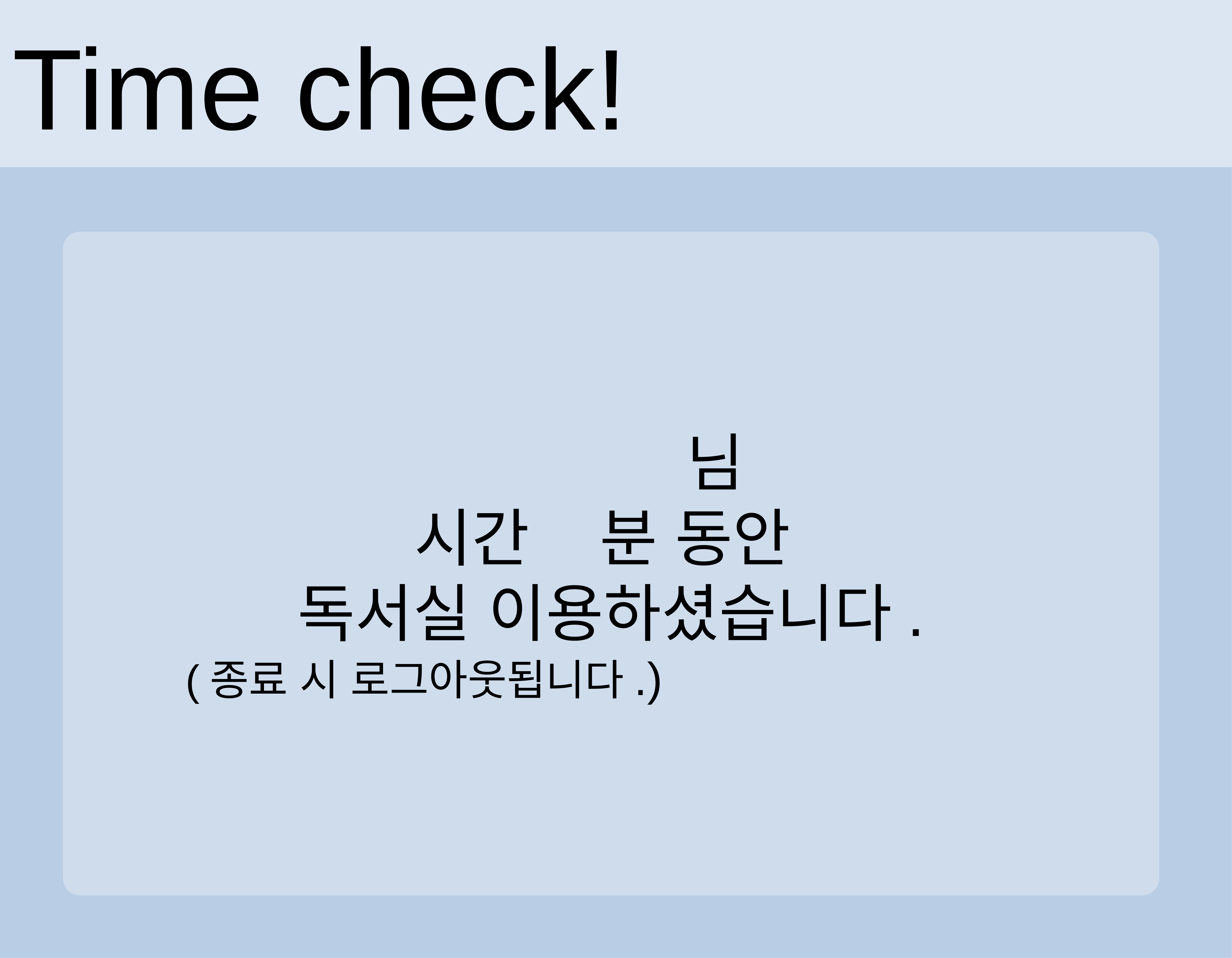

Time check!
           님
시간    분 동안
독서실 이용하셨습니다.
		   (종료 시 로그아웃됩니다.)
#